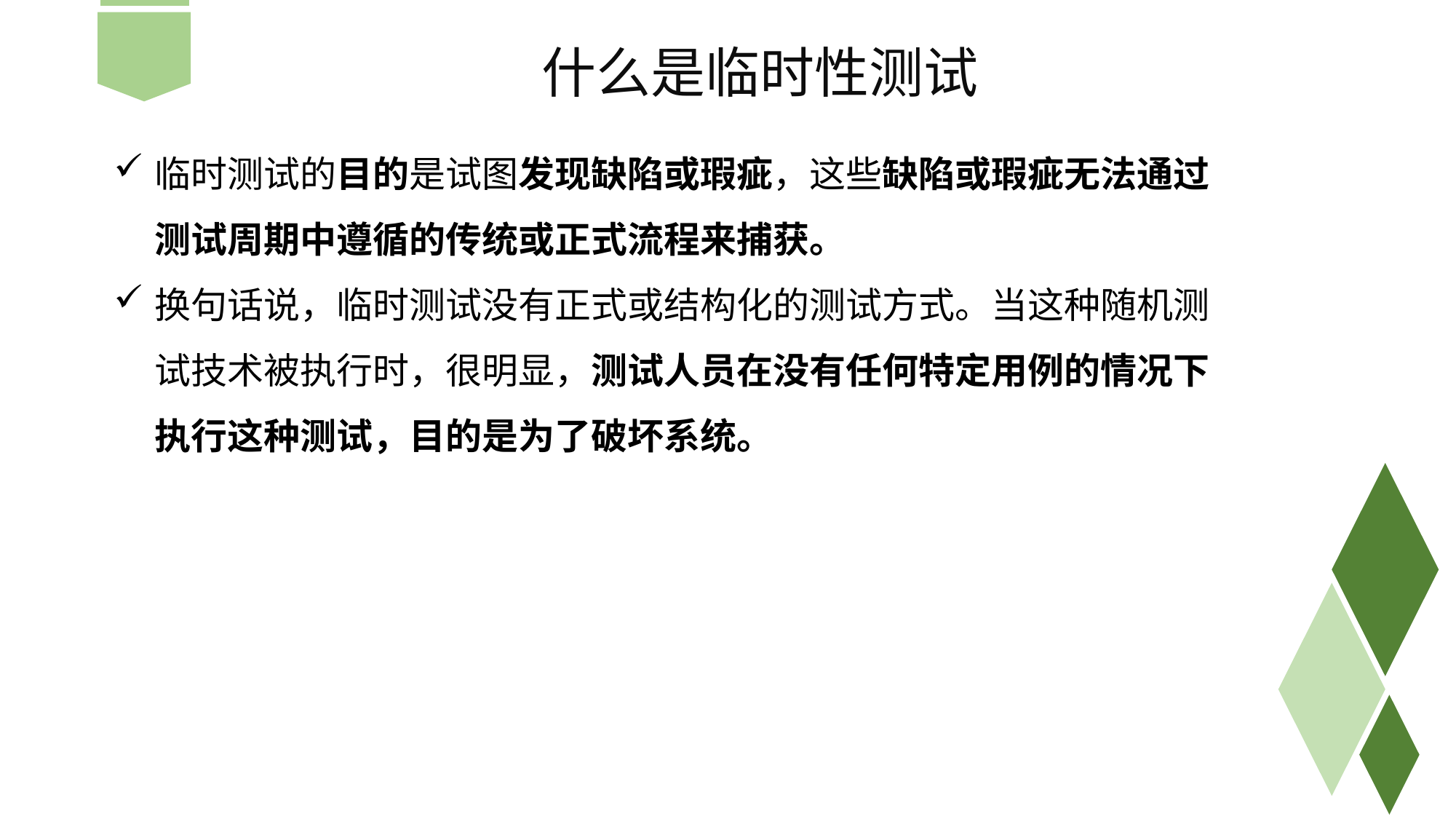

什么是临时性测试
临时测试的目的是试图发现缺陷或瑕疵，这些缺陷或瑕疵无法通过测试周期中遵循的传统或正式流程来捕获。
换句话说，临时测试没有正式或结构化的测试方式。当这种随机测试技术被执行时，很明显，测试人员在没有任何特定用例的情况下执行这种测试，目的是为了破坏系统。

29